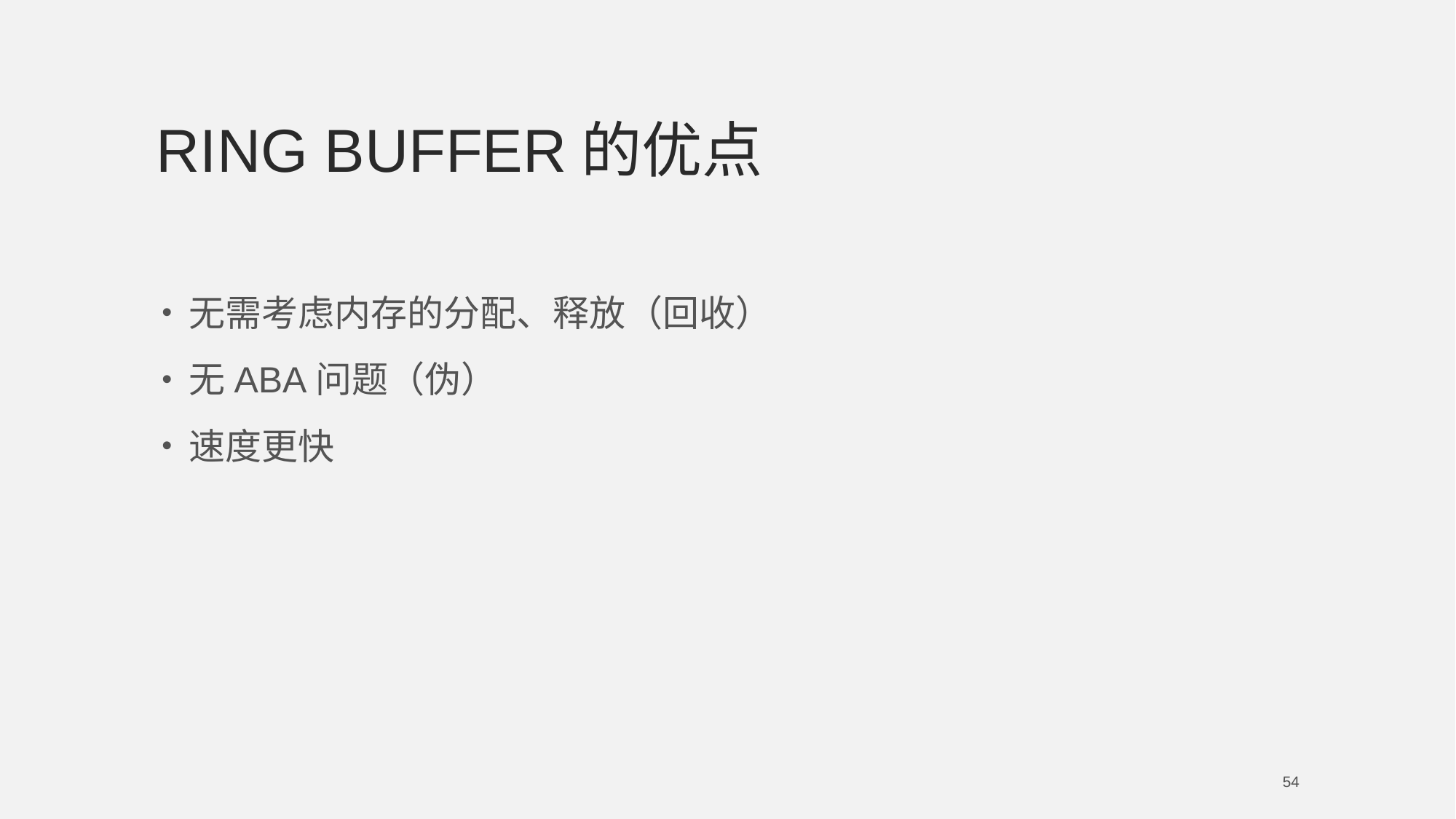

# Ring buffer的优点

无需考虑内存的分配、释放（回收）
无ABA问题（伪）
速度更快
54